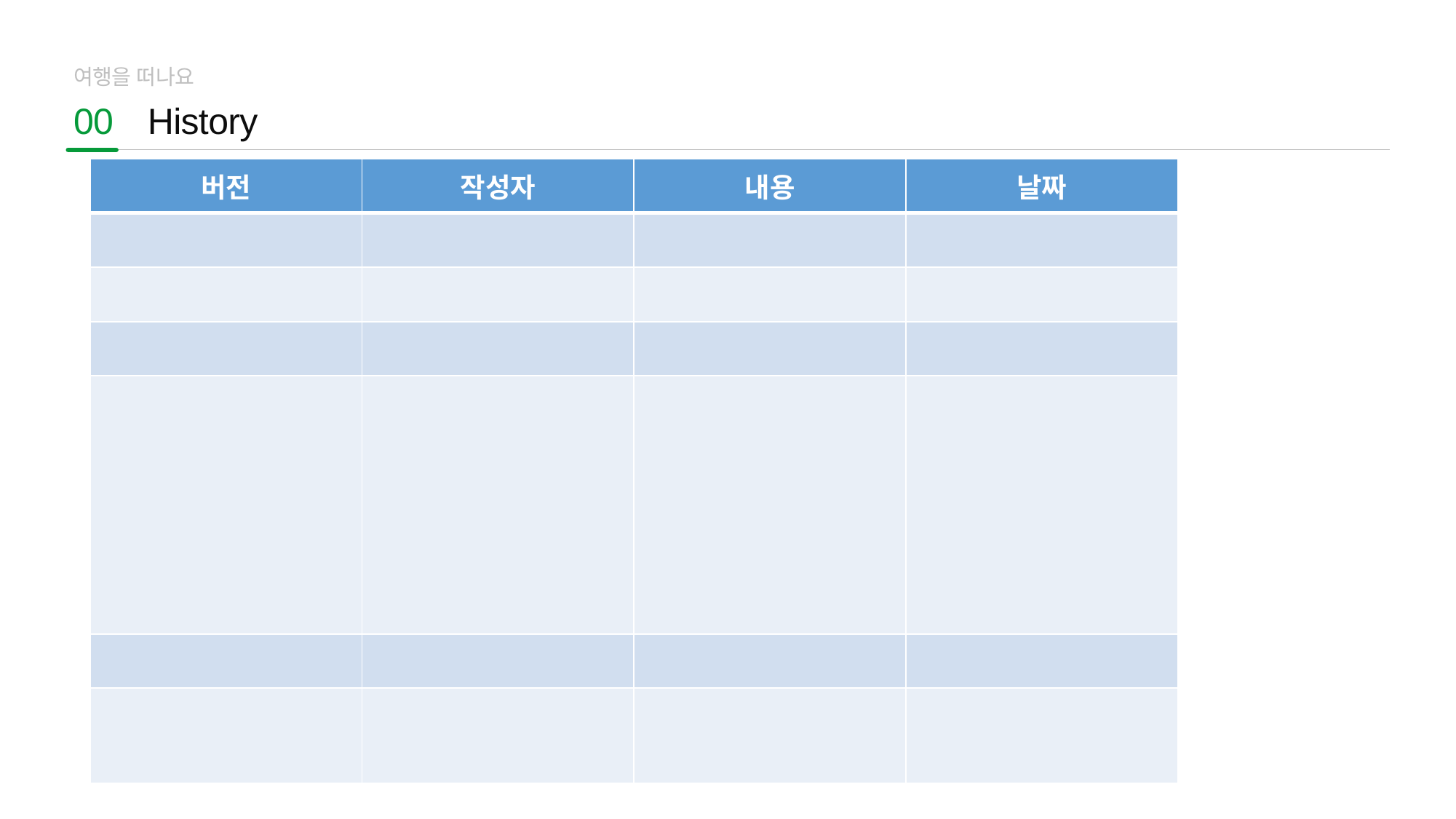

여행을 떠나요
00
History
| 버전 | 작성자 | 내용 | 날짜 |
| --- | --- | --- | --- |
|  |  |  |  |
|  |  |  |  |
|  |  |  |  |
|  |  |  |  |
|  |  |  |  |
|  |  |  |  |